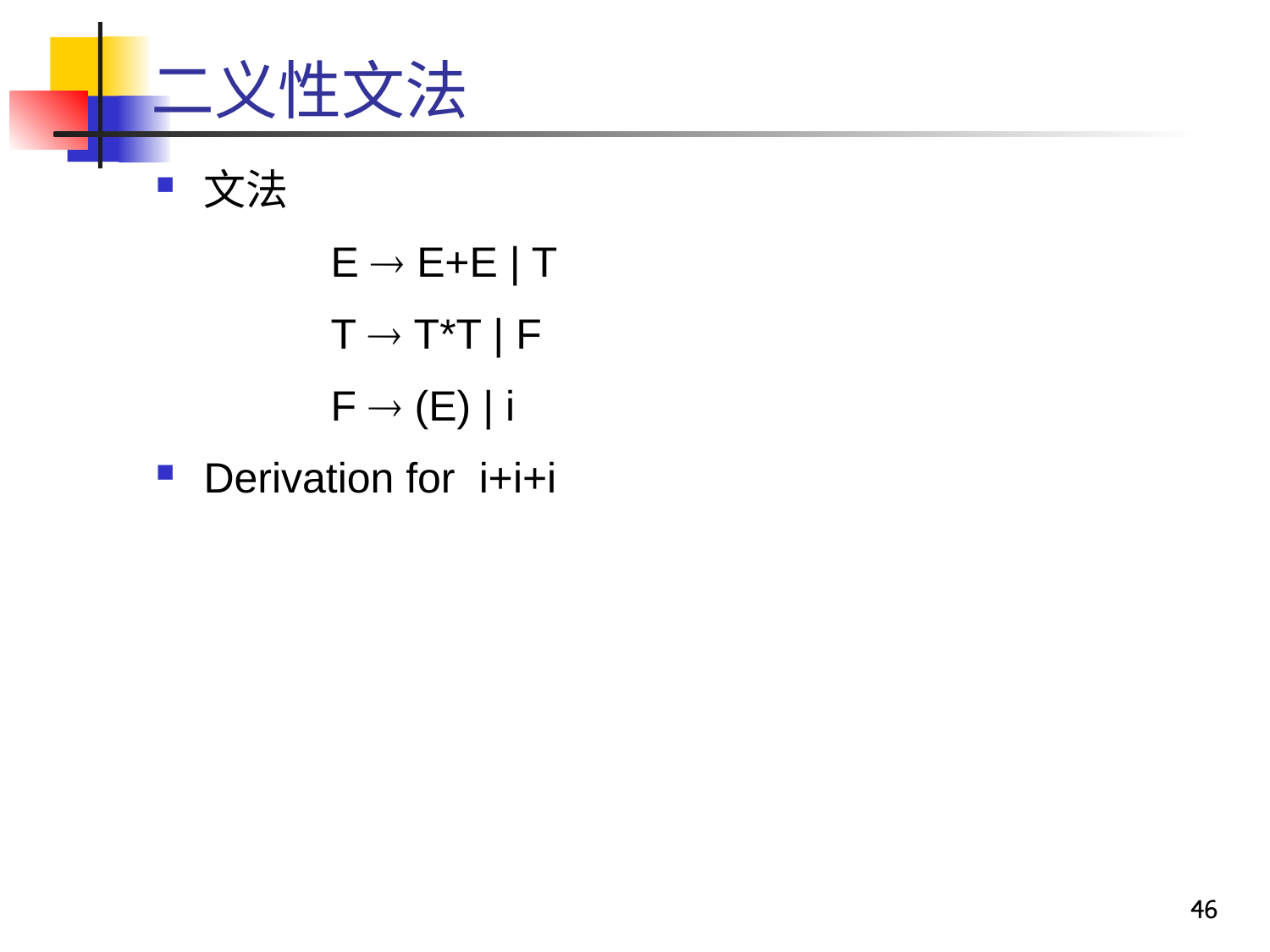

# 二义性文法
文法
		E → E+E | T
		T → T*T | F
		F → (E) | i
Derivation for  i+i+i

46